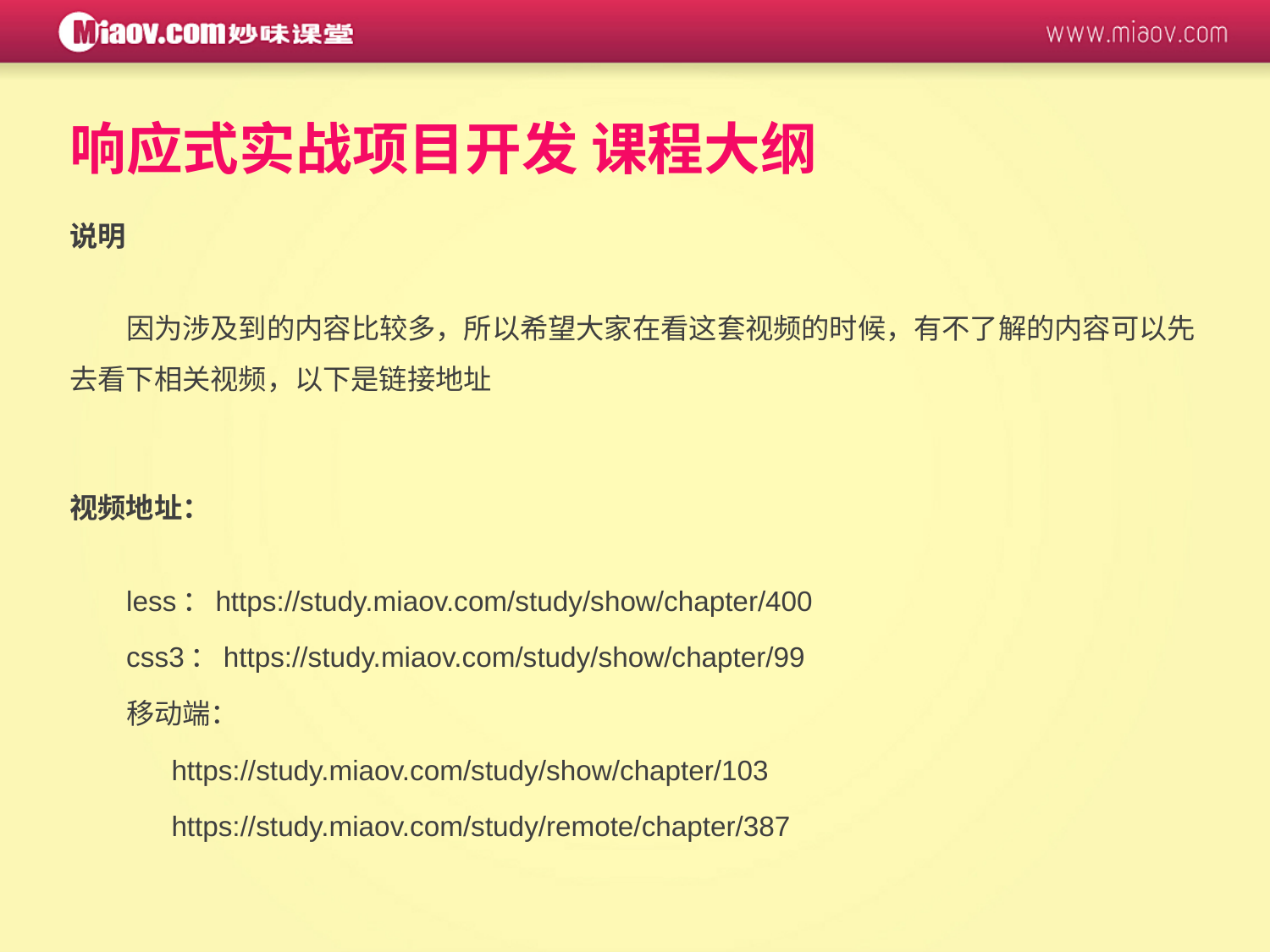

响应式实战项目开发 课程大纲

说明

因为涉及到的内容比较多，所以希望大家在看这套视频的时候，有不了解的内容可以先去看下相关视频，以下是链接地址

视频地址：

less：https://study.miaov.com/study/show/chapter/400
css3：https://study.miaov.com/study/show/chapter/99
移动端：
	https://study.miaov.com/study/show/chapter/103
	https://study.miaov.com/study/remote/chapter/387